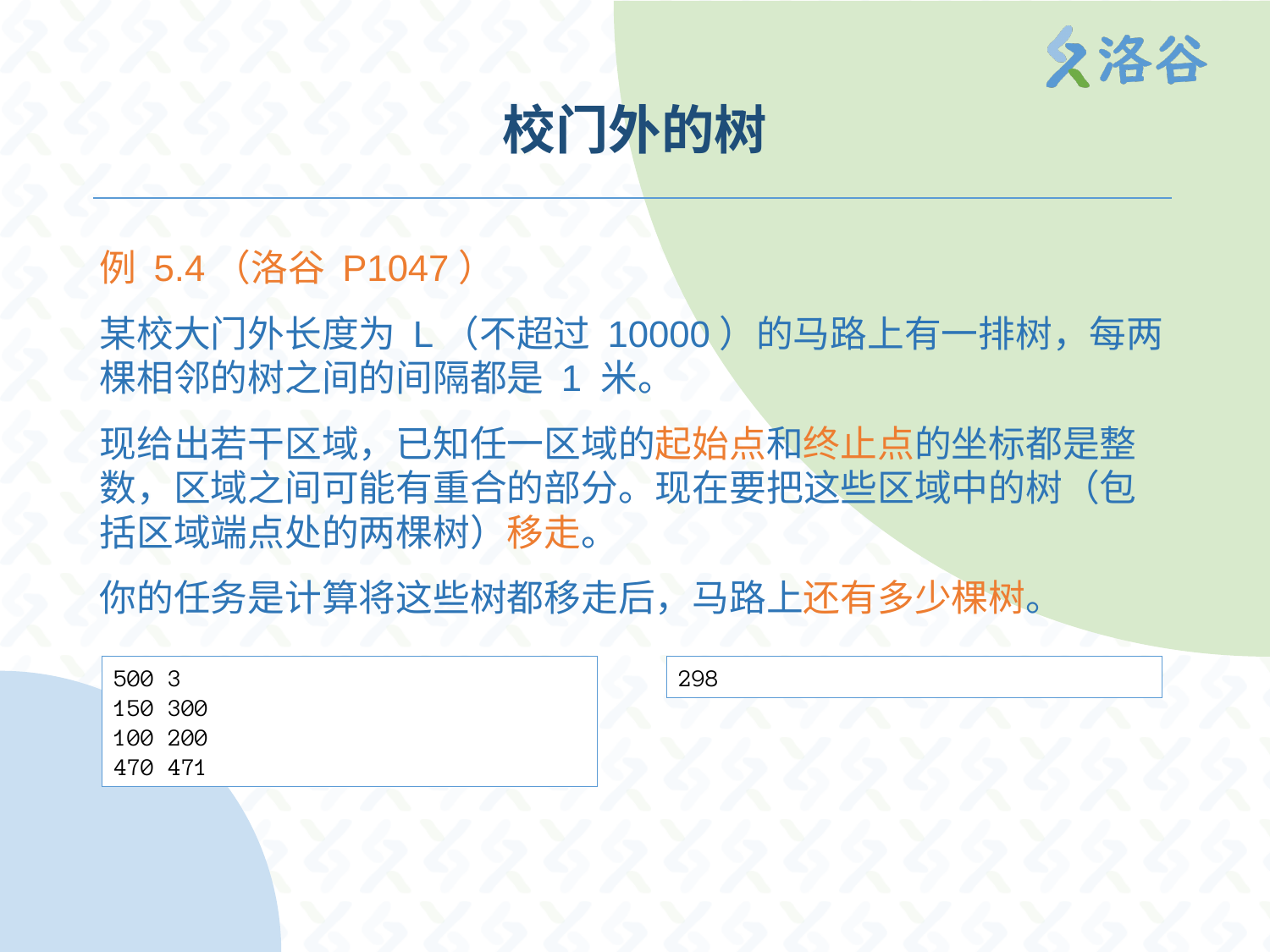

# 校门外的树
例 5.4（洛谷 P1047）
某校大门外长度为 L（不超过 10000）的马路上有一排树，每两棵相邻的树之间的间隔都是 1 米。
现给出若干区域，已知任一区域的起始点和终止点的坐标都是整数，区域之间可能有重合的部分。现在要把这些区域中的树（包括区域端点处的两棵树）移走。
你的任务是计算将这些树都移走后，马路上还有多少棵树。
500 3
150 300
100 200
470 471
298